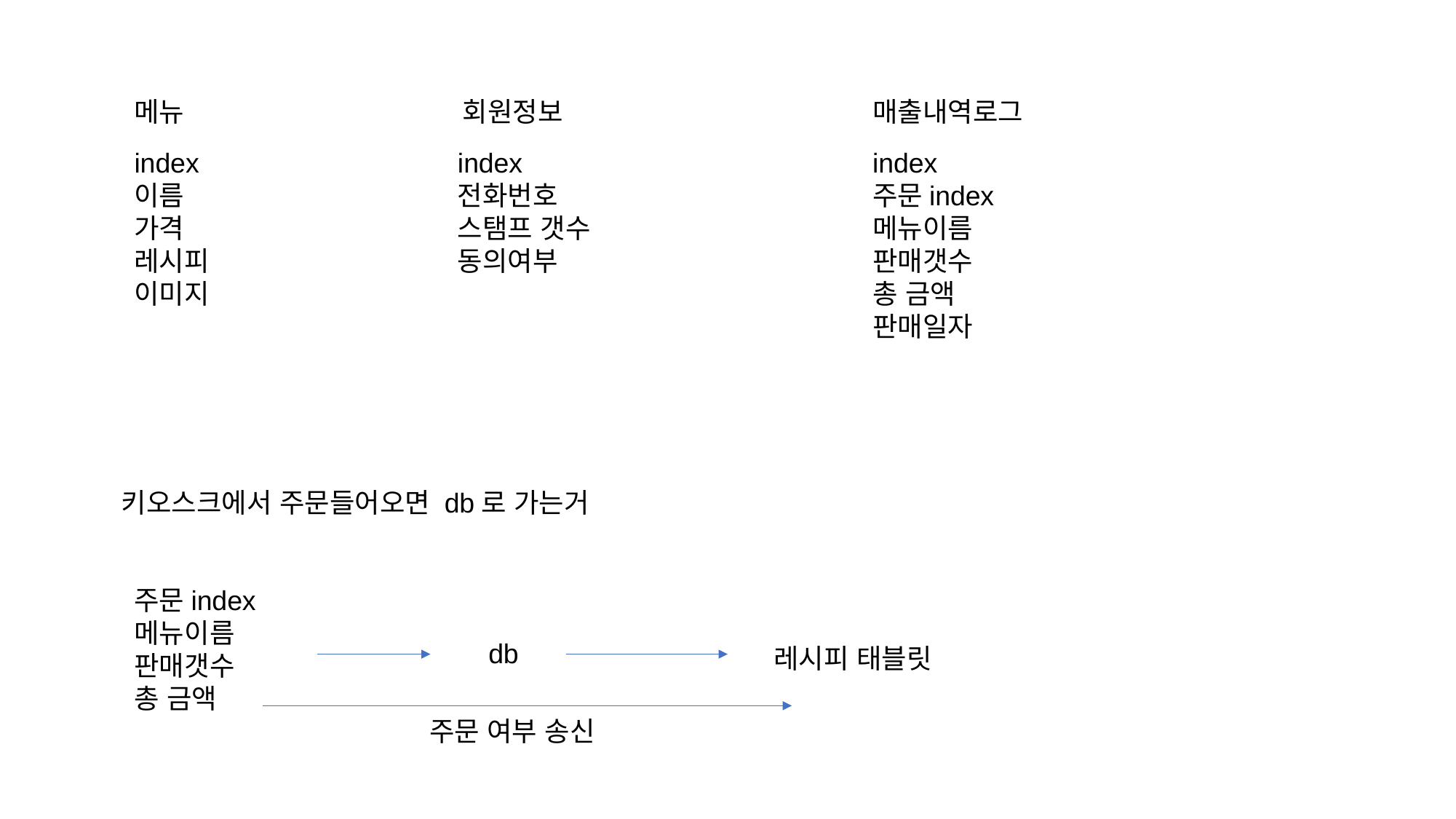

메뉴
매출내역로그
회원정보
index
이름
가격
레시피
이미지

index
전화번호
스탬프 갯수
동의여부

index
주문index
메뉴이름
판매갯수
총 금액
판매일자
키오스크에서 주문들어오면 db로 가는거
주문index
메뉴이름
판매갯수
총 금액
db
레시피 태블릿
주문 여부 송신